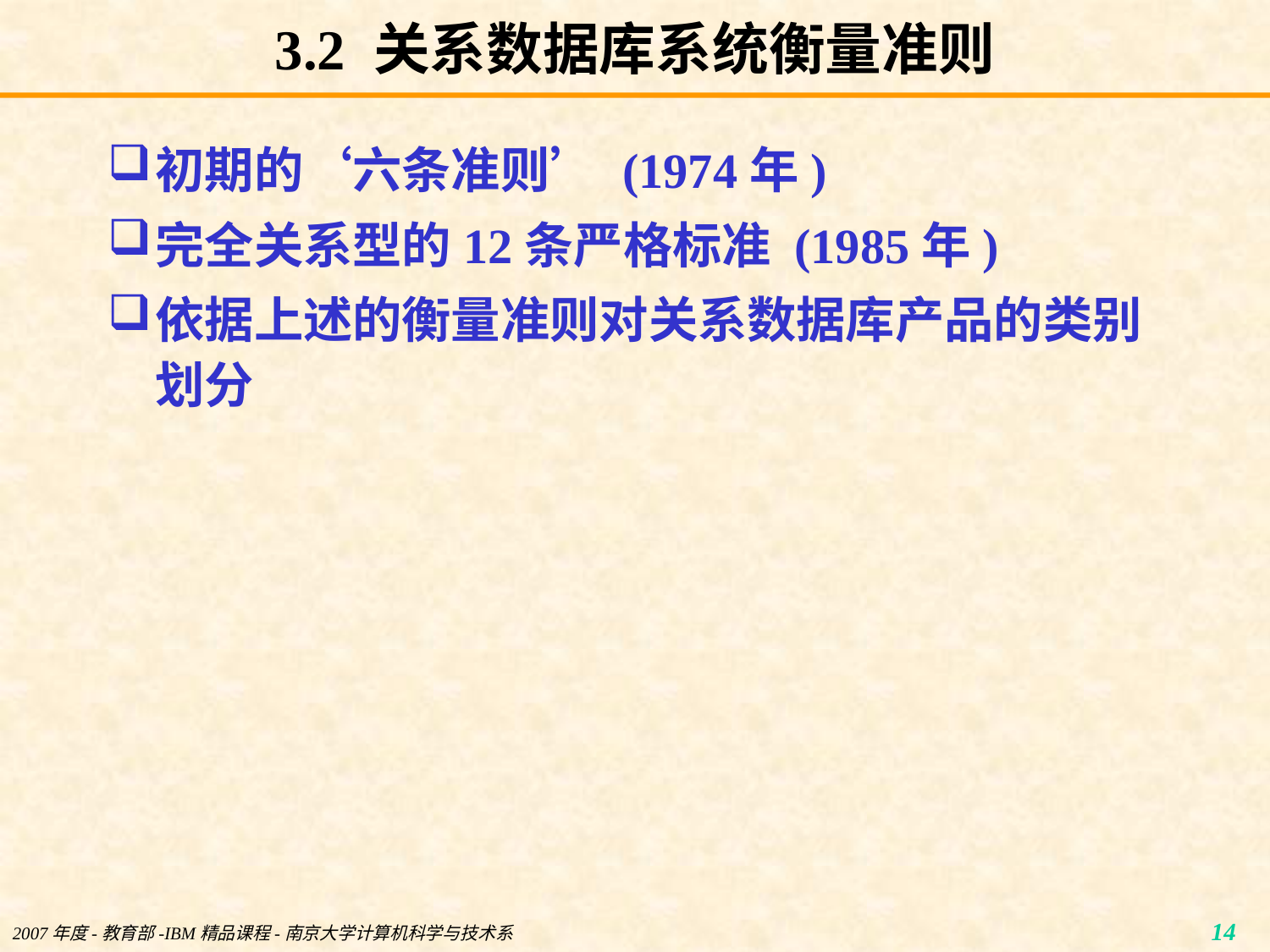

# 3.2 关系数据库系统衡量准则
初期的‘六条准则’ (1974年)
完全关系型的12条严格标准 (1985年)
依据上述的衡量准则对关系数据库产品的类别划分
14
2007年度-教育部-IBM精品课程-南京大学计算机科学与技术系